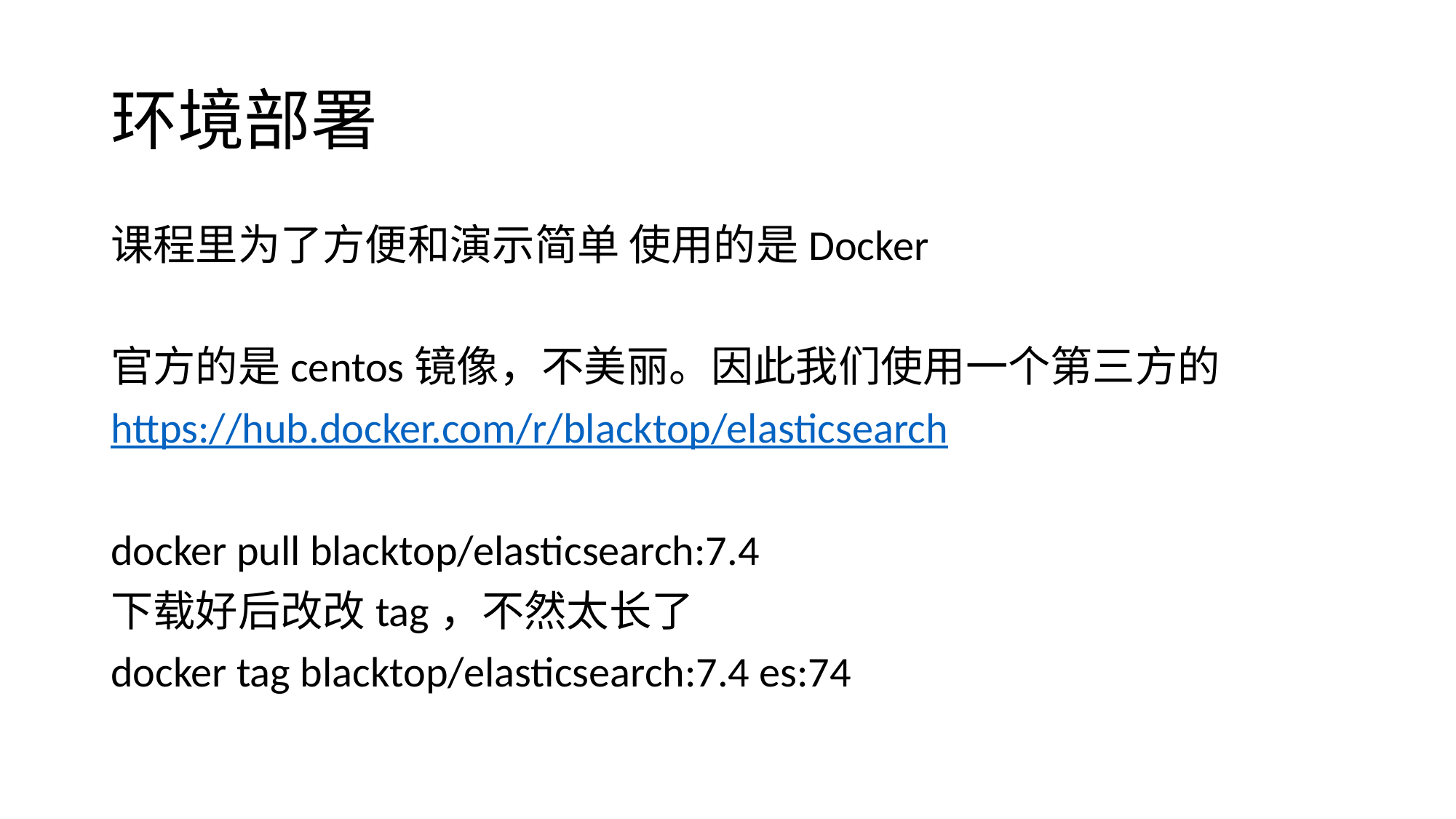

# 环境部署
课程里为了方便和演示简单 使用的是Docker

官方的是centos镜像，不美丽。因此我们使用一个第三方的
https://hub.docker.com/r/blacktop/elasticsearch

docker pull blacktop/elasticsearch:7.4
下载好后改改tag，不然太长了
docker tag blacktop/elasticsearch:7.4 es:74